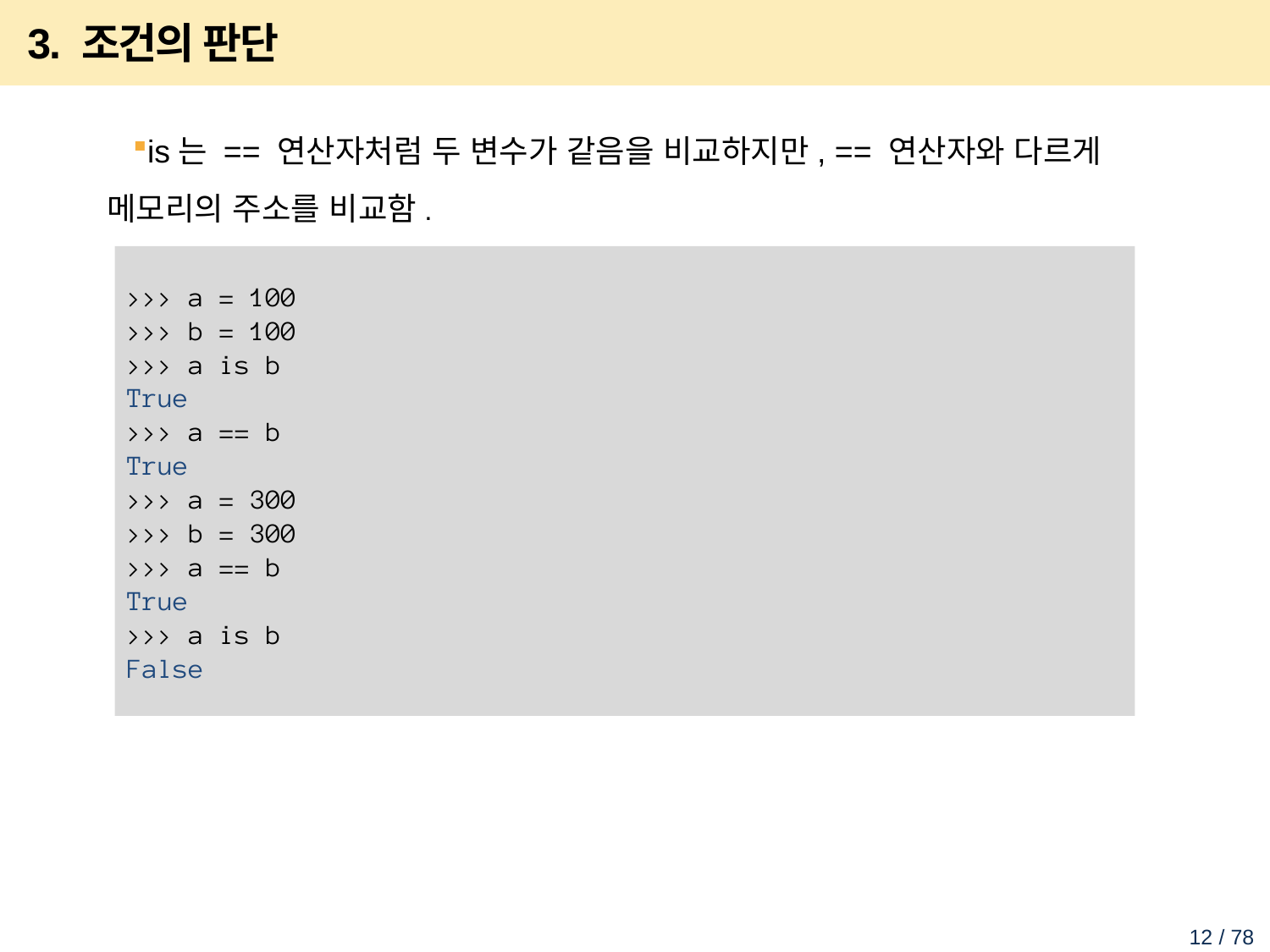

# 3. 조건의 판단
is는 == 연산자처럼 두 변수가 같음을 비교하지만, == 연산자와 다르게 메모리의 주소를 비교함.

>>> a = 100
>>> b = 100
>>> a is b
True
>>> a == b
True
>>> a = 300
>>> b = 300
>>> a == b
True
>>> a is b
False